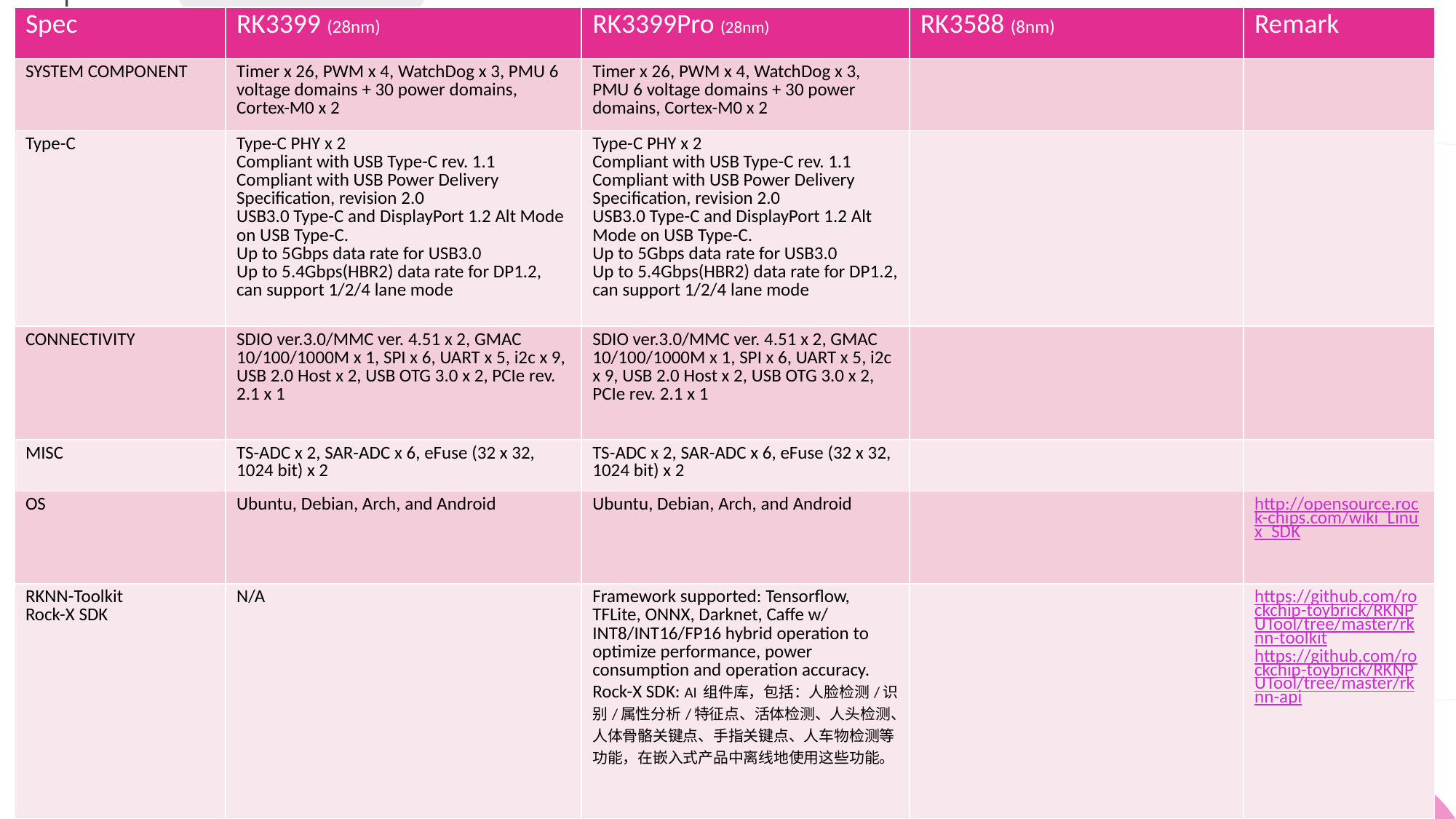

| Spec | RK3399 (28nm) | RK3399Pro (28nm) | RK3588 (8nm) | Remark |
| --- | --- | --- | --- | --- |
| SYSTEM COMPONENT | Timer x 26, PWM x 4, WatchDog x 3, PMU 6 voltage domains + 30 power domains, Cortex-M0 x 2 | Timer x 26, PWM x 4, WatchDog x 3, PMU 6 voltage domains + 30 power domains, Cortex-M0 x 2 |  |  |
| Type-C | Type-C PHY x 2 Compliant with USB Type-C rev. 1.1 Compliant with USB Power Delivery Specification, revision 2.0 USB3.0 Type-C and DisplayPort 1.2 Alt Mode on USB Type-C. Up to 5Gbps data rate for USB3.0 Up to 5.4Gbps(HBR2) data rate for DP1.2, can support 1/2/4 lane mode | Type-C PHY x 2 Compliant with USB Type-C rev. 1.1 Compliant with USB Power Delivery Specification, revision 2.0 USB3.0 Type-C and DisplayPort 1.2 Alt Mode on USB Type-C. Up to 5Gbps data rate for USB3.0 Up to 5.4Gbps(HBR2) data rate for DP1.2, can support 1/2/4 lane mode |  |  |
| CONNECTIVITY | SDIO ver.3.0/MMC ver. 4.51 x 2, GMAC 10/100/1000M x 1, SPI x 6, UART x 5, i2c x 9, USB 2.0 Host x 2, USB OTG 3.0 x 2, PCIe rev. 2.1 x 1 | SDIO ver.3.0/MMC ver. 4.51 x 2, GMAC 10/100/1000M x 1, SPI x 6, UART x 5, i2c x 9, USB 2.0 Host x 2, USB OTG 3.0 x 2, PCIe rev. 2.1 x 1 |  |  |
| MISC | TS-ADC x 2, SAR-ADC x 6, eFuse (32 x 32, 1024 bit) x 2 | TS-ADC x 2, SAR-ADC x 6, eFuse (32 x 32, 1024 bit) x 2 |  |  |
| OS | Ubuntu, Debian, Arch, and Android | Ubuntu, Debian, Arch, and Android |  | http://opensource.rock-chips.com/wiki\_Linux\_SDK |
| RKNN-Toolkit Rock-X SDK | N/A | Framework supported: Tensorflow, TFLite, ONNX, Darknet, Caffe w/ INT8/INT16/FP16 hybrid operation to optimize performance, power consumption and operation accuracy. Rock-X SDK: AI 组件库，包括：人脸检测/识别/属性分析/特征点、活体检测、人头检测、人体骨骼关键点、手指关键点、人车物检测等功能，在嵌入式产品中离线地使用这些功能。 |  | https://github.com/rockchip-toybrick/RKNPUTool/tree/master/rknn-toolkit https://github.com/rockchip-toybrick/RKNPUTool/tree/master/rknn-api |